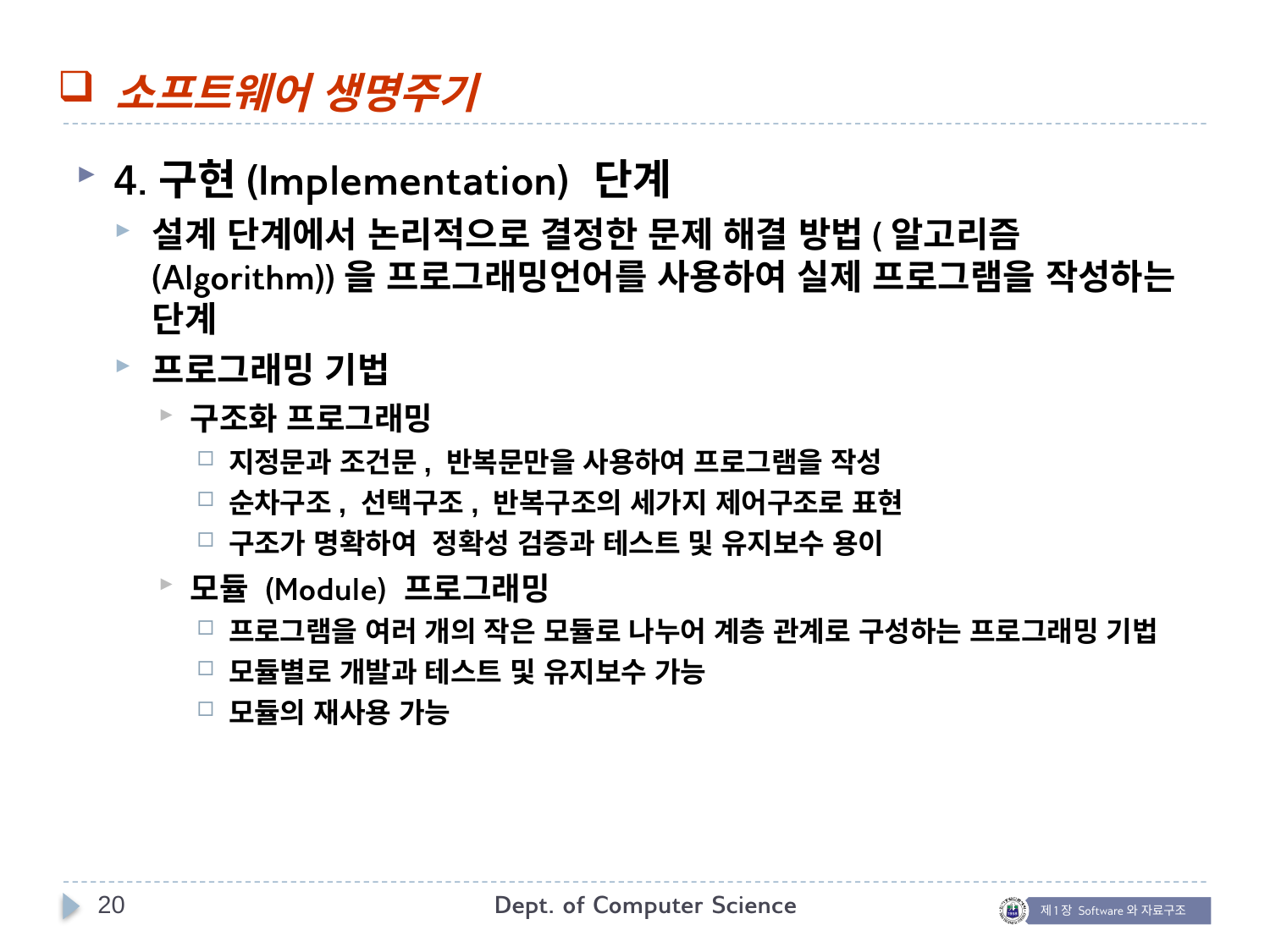

소프트웨어 생명주기
4.구현(Implementation) 단계
설계 단계에서 논리적으로 결정한 문제 해결 방법(알고리즘(Algorithm))을 프로그래밍언어를 사용하여 실제 프로그램을 작성하는 단계
프로그래밍 기법
구조화 프로그래밍
지정문과 조건문, 반복문만을 사용하여 프로그램을 작성
순차구조, 선택구조, 반복구조의 세가지 제어구조로 표현
구조가 명확하여  정확성 검증과 테스트 및 유지보수 용이
모듈 (Module) 프로그래밍
프로그램을 여러 개의 작은 모듈로 나누어 계층 관계로 구성하는 프로그래밍 기법
모듈별로 개발과 테스트 및 유지보수 가능
모듈의 재사용 가능
20
Dept. of Computer Science